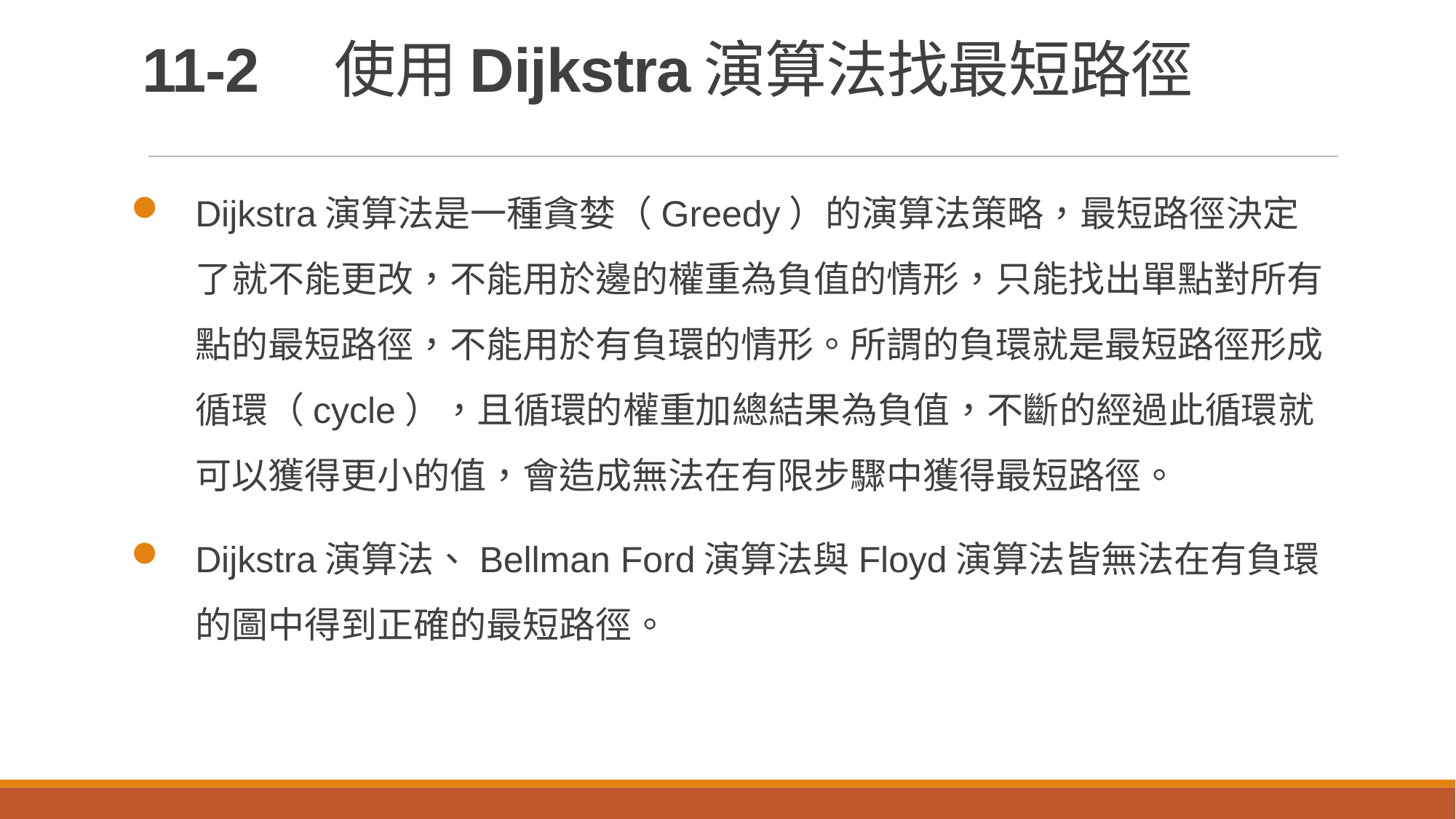

# 11-2　使用Dijkstra演算法找最短路徑
Dijkstra演算法是一種貪婪（Greedy）的演算法策略，最短路徑決定了就不能更改，不能用於邊的權重為負值的情形，只能找出單點對所有點的最短路徑，不能用於有負環的情形。所謂的負環就是最短路徑形成循環（cycle），且循環的權重加總結果為負值，不斷的經過此循環就可以獲得更小的值，會造成無法在有限步驟中獲得最短路徑。
Dijkstra演算法、Bellman Ford演算法與Floyd演算法皆無法在有負環的圖中得到正確的最短路徑。